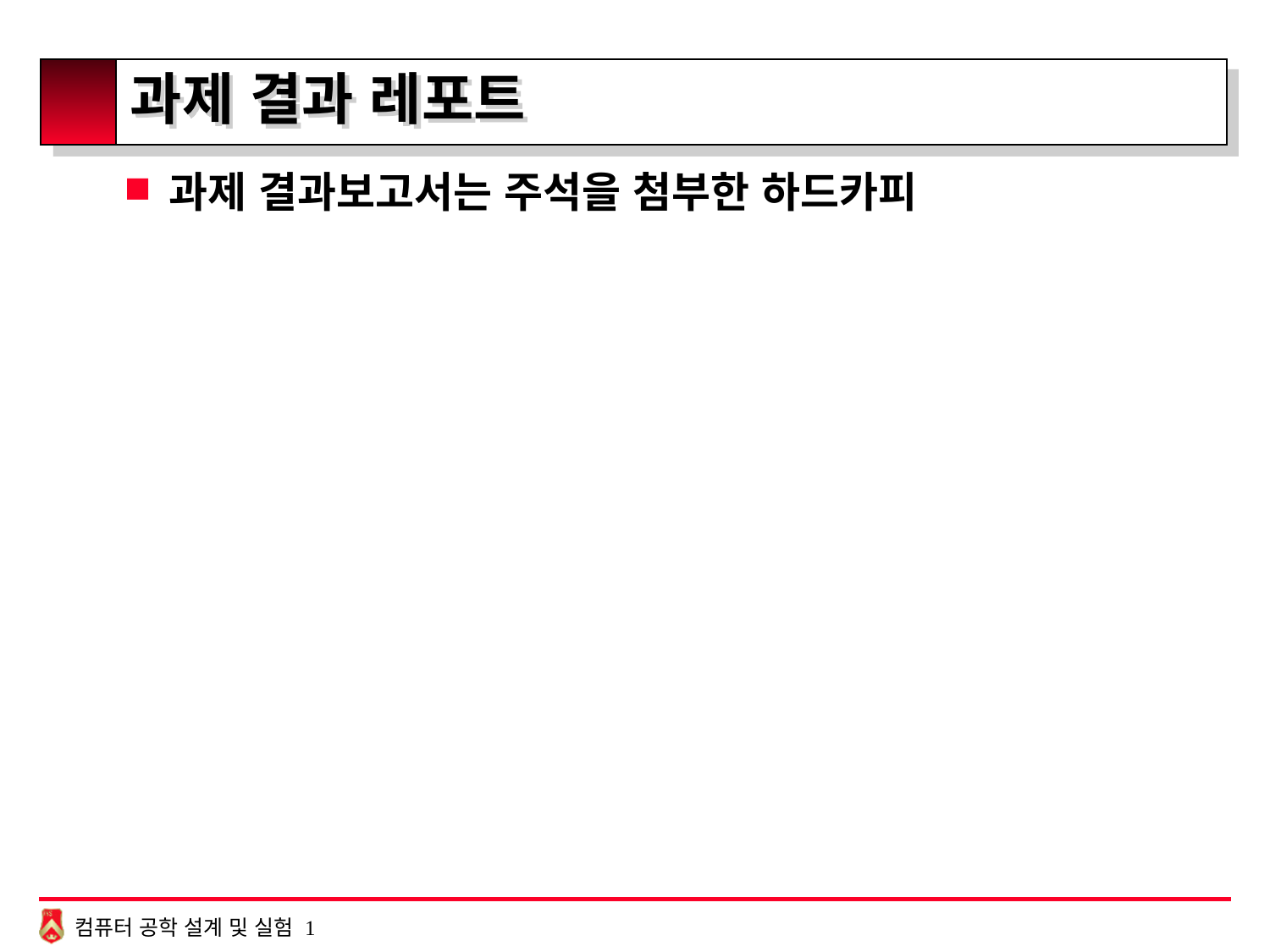

# 과제 결과 레포트
과제 결과보고서는 주석을 첨부한 하드카피